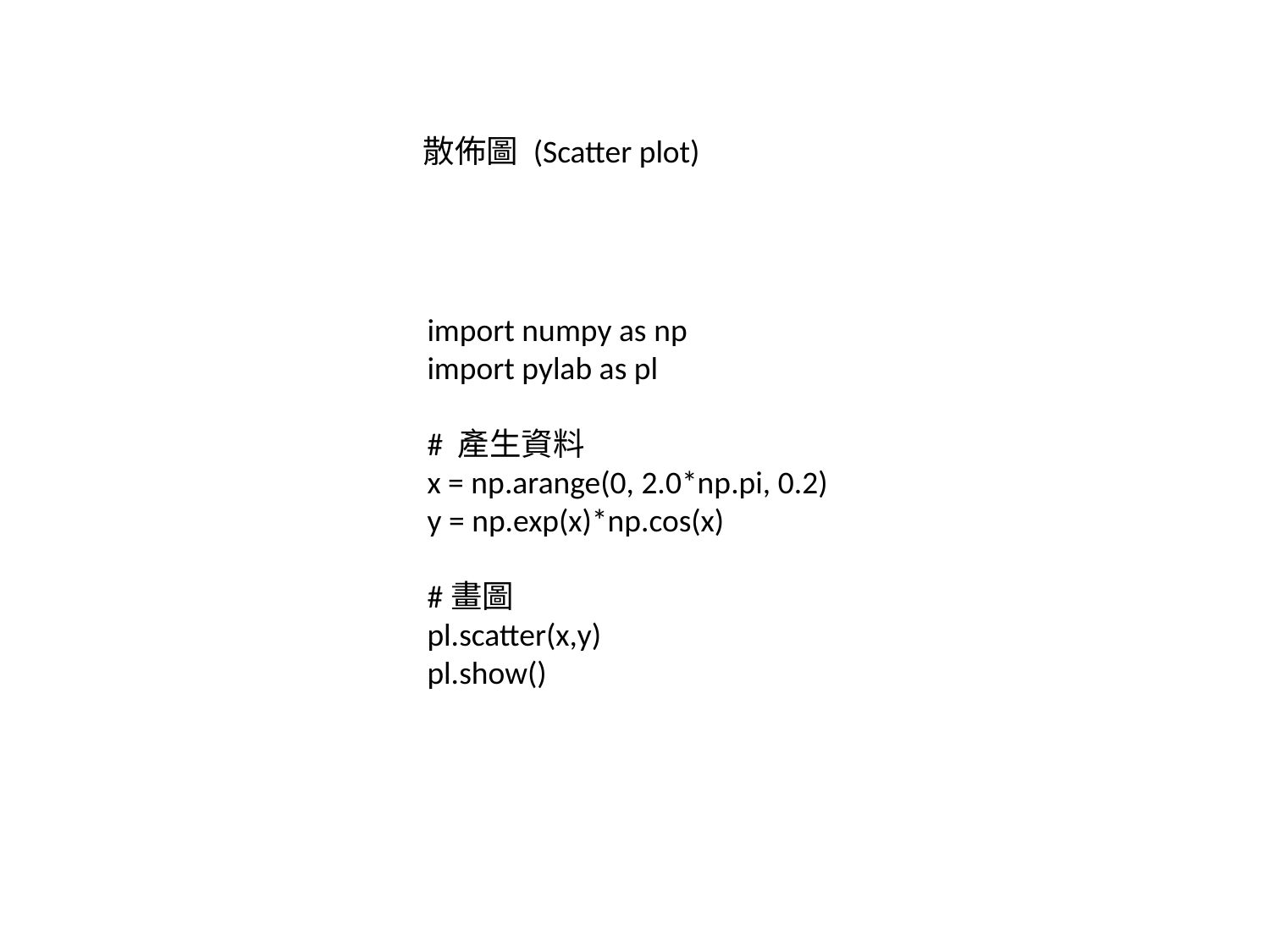

散佈圖 (Scatter plot)
import numpy as np
import pylab as pl
# 產生資料
x = np.arange(0, 2.0*np.pi, 0.2)
y = np.exp(x)*np.cos(x)
#畫圖
pl.scatter(x,y)
pl.show()